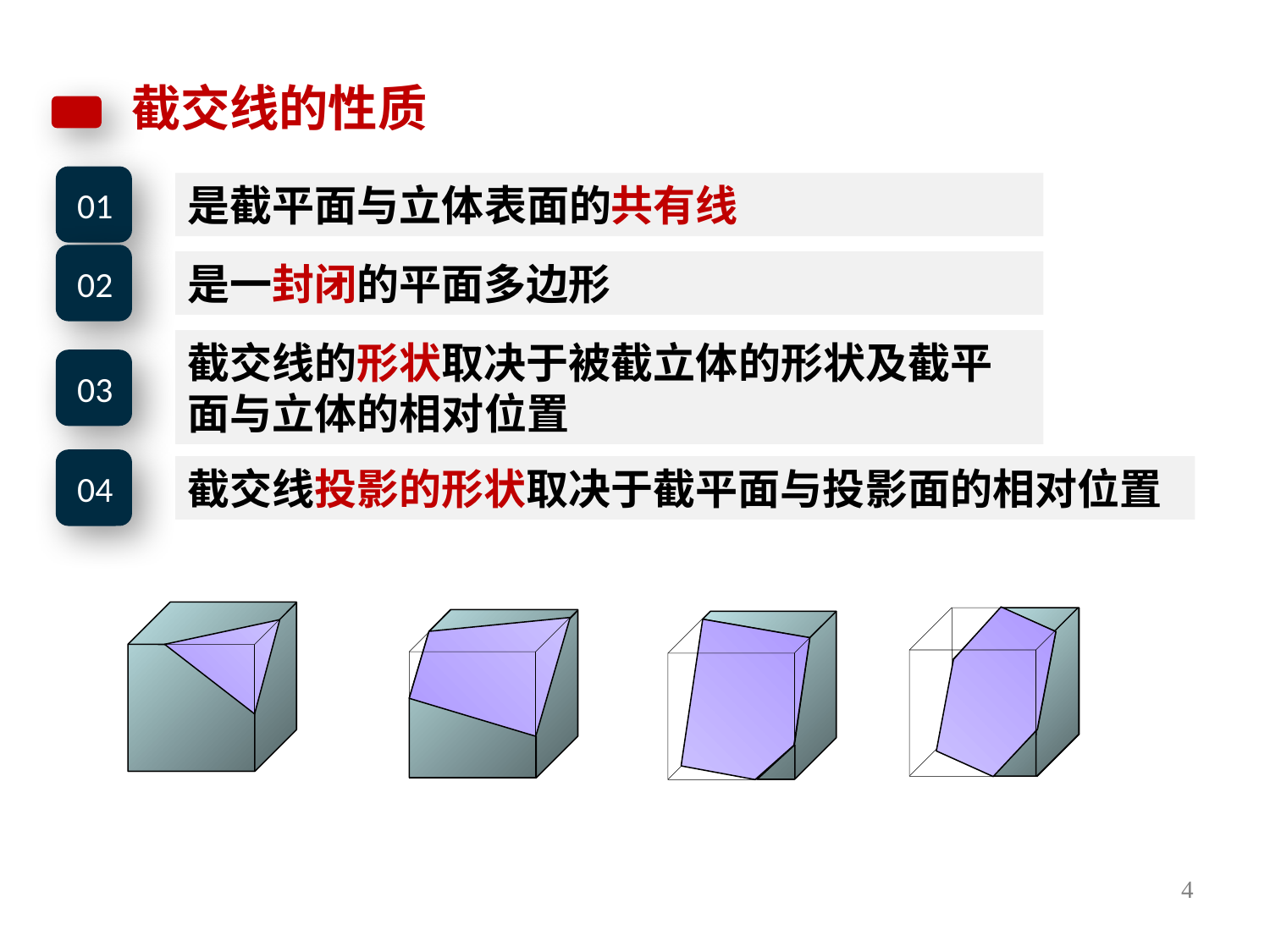

截交线的性质

是截平面与立体表面的共有线
01

是一封闭的平面多边形
02
截交线的形状取决于被截立体的形状及截平面与立体的相对位置

03

截交线投影的形状取决于截平面与投影面的相对位置
04

4